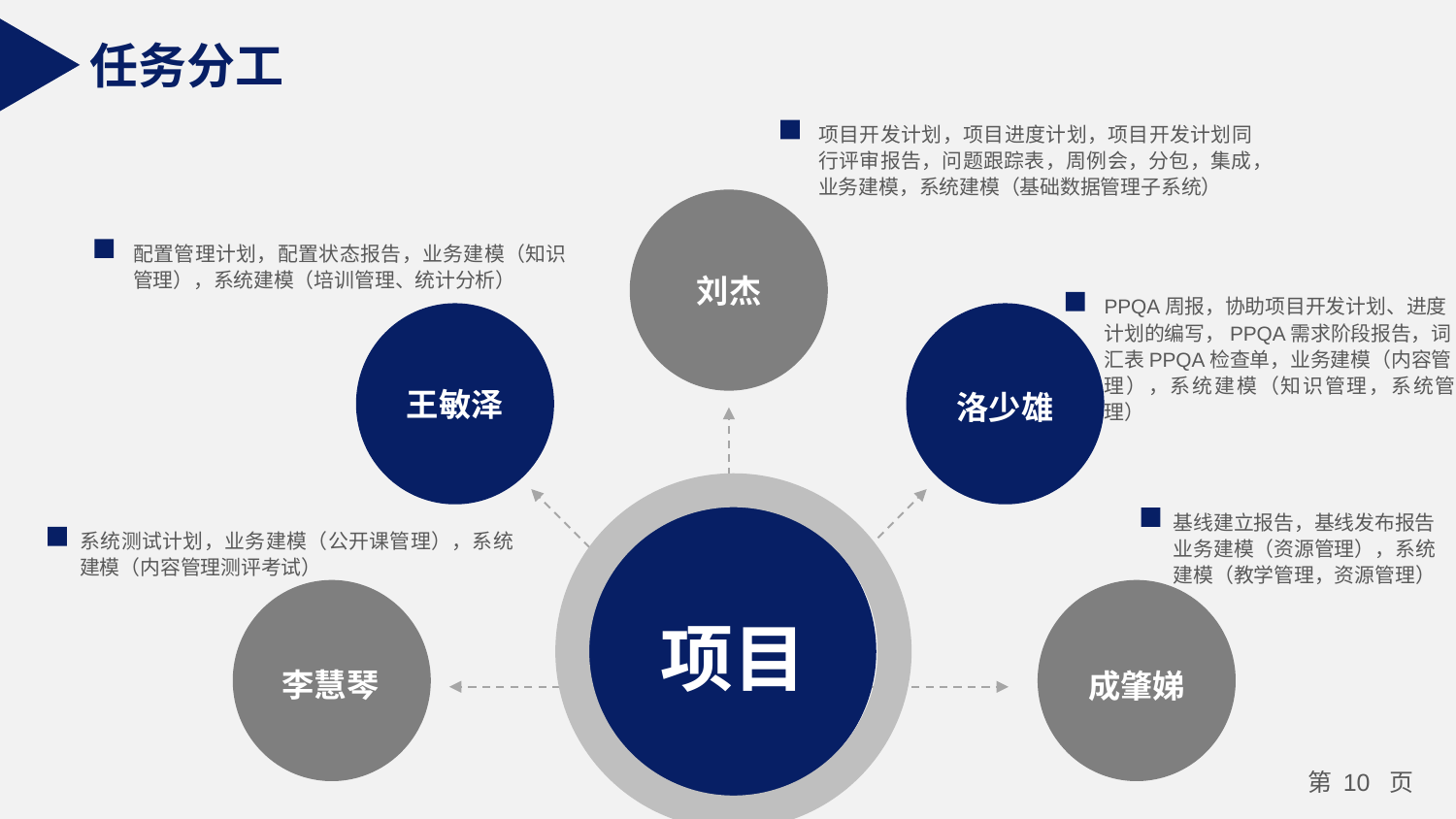

任务分工

项目开发计划，项目进度计划，项目开发计划同行评审报告，问题跟踪表，周例会，分包，集成，业务建模，系统建模（基础数据管理子系统）

配置管理计划，配置状态报告，业务建模（知识管理），系统建模（培训管理、统计分析）
刘杰
PPQA周报，协助项目开发计划、进度
计划的编写，PPQA需求阶段报告，词
汇表PPQA检查单，业务建模（内容管
理），系统建模（知识管理，系统管理）

王敏泽
洛少雄

基线建立报告，基线发布报告
业务建模（资源管理），系统
建模（教学管理，资源管理）

系统测试计划，业务建模（公开课管理），系统建模（内容管理测评考试）

项目
李慧琴
成肇娣